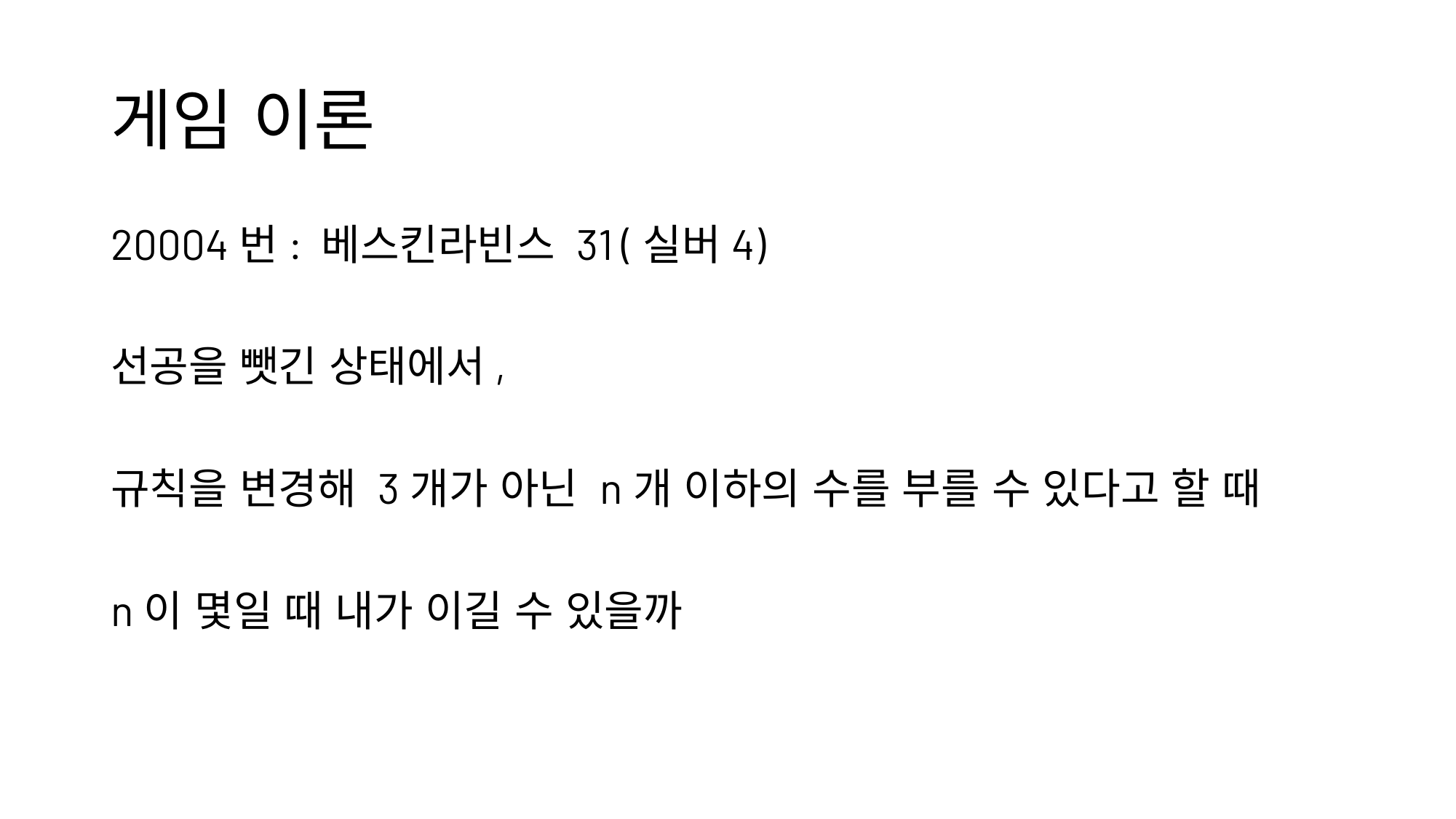

# 게임 이론
20004번: 베스킨라빈스 31 (실버4)

선공을 뺏긴 상태에서,

규칙을 변경해 3개가 아닌 n개 이하의 수를 부를 수 있다고 할 때

n이 몇일 때 내가 이길 수 있을까